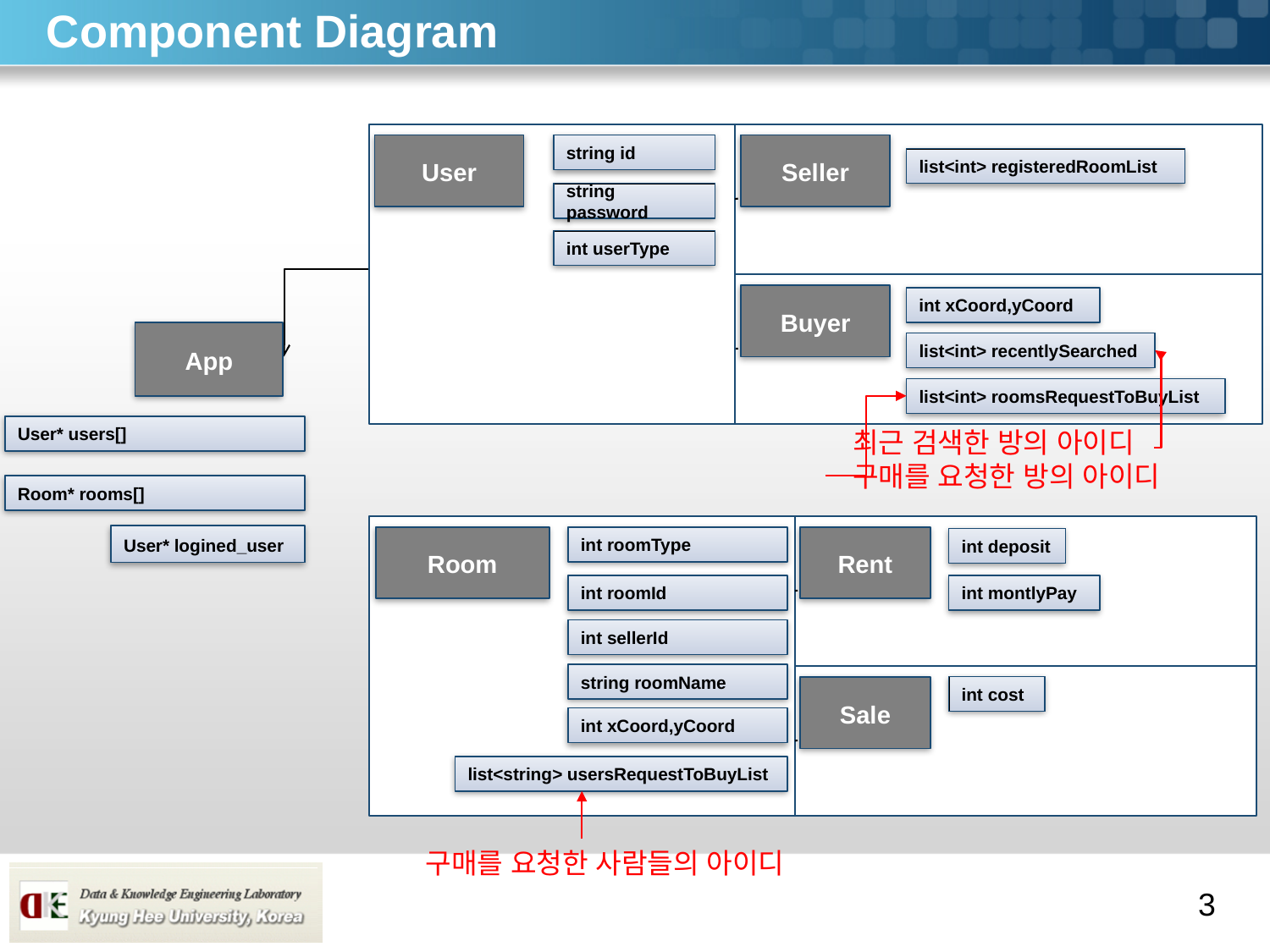

# Component Diagram

User
string id
string password
int userType

Seller
list<int> registeredRoomList
int xCoord,yCoord
list<int> recentlySearched
list<int> roomsRequestToBuyList

Buyer
App
User* users[]
Room* rooms[]
User* logined_user
최근 검색한 방의 아이디
구매를 요청한 방의 아이디

Room
int roomType
int roomId
int sellerId
string roomName
int xCoord,yCoord
list<string> usersRequestToBuyList

Rent
int deposit
int montlyPay

Sale
int cost
구매를 요청한 사람들의 아이디